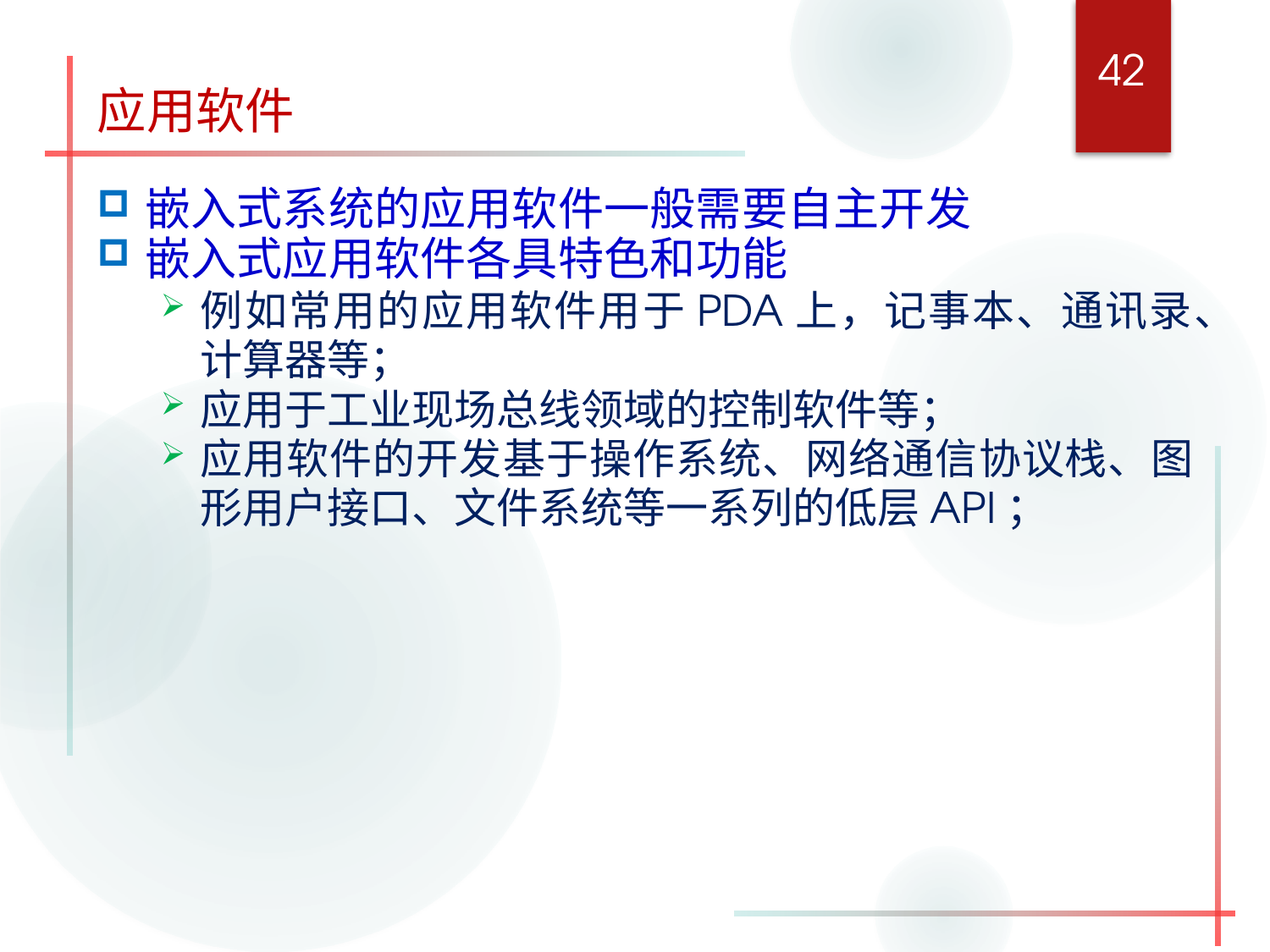

42
应用软件
嵌入式系统的应用软件一般需要自主开发
嵌入式应用软件各具特色和功能
例如常用的应用软件用于PDA上，记事本、通讯录、计算器等；
应用于工业现场总线领域的控制软件等；
应用软件的开发基于操作系统、网络通信协议栈、图形用户接口、文件系统等一系列的低层API；